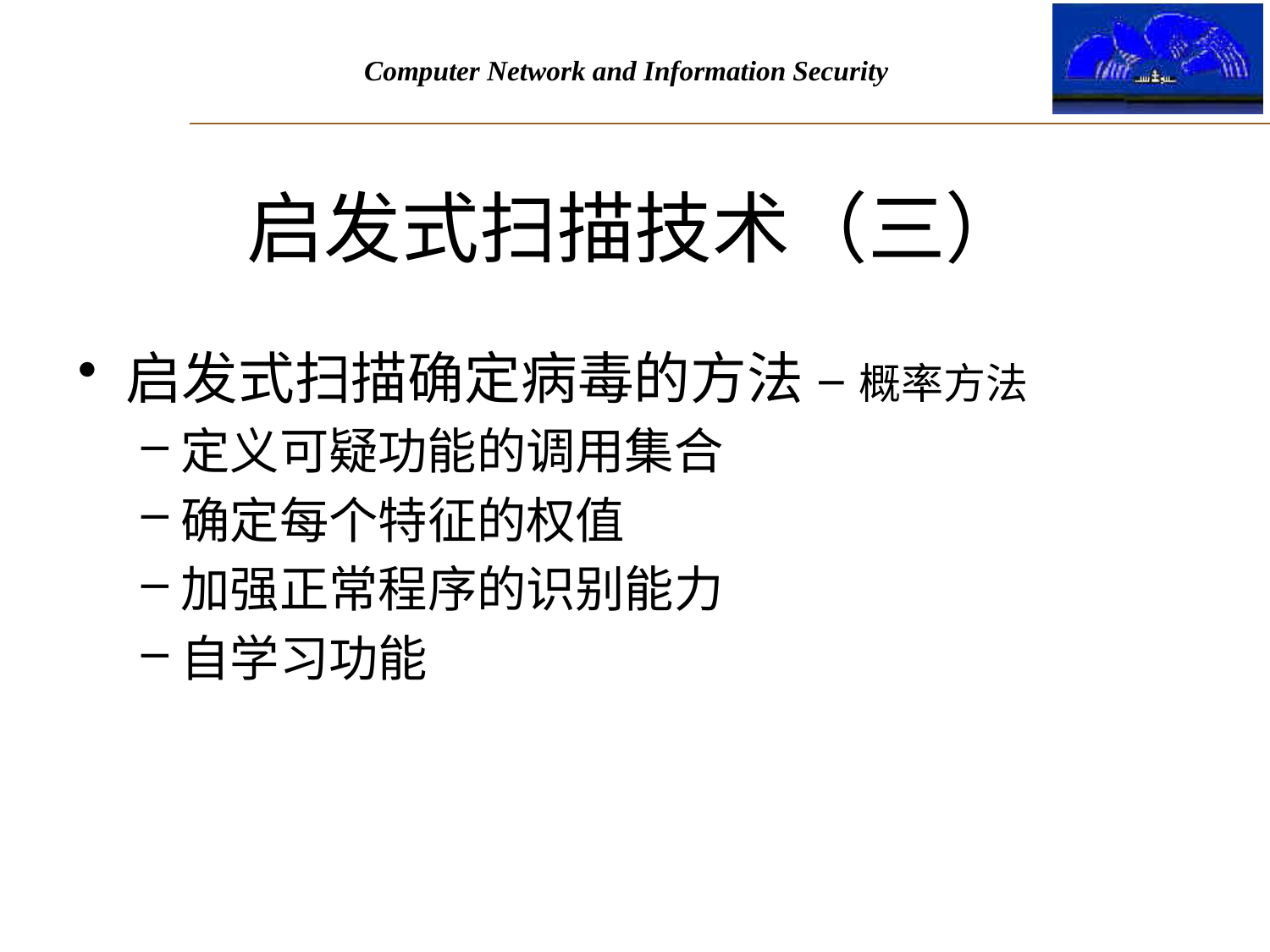

# 启发式扫描技术（三）
启发式扫描确定病毒的方法 – 概率方法
定义可疑功能的调用集合
确定每个特征的权值
加强正常程序的识别能力
自学习功能